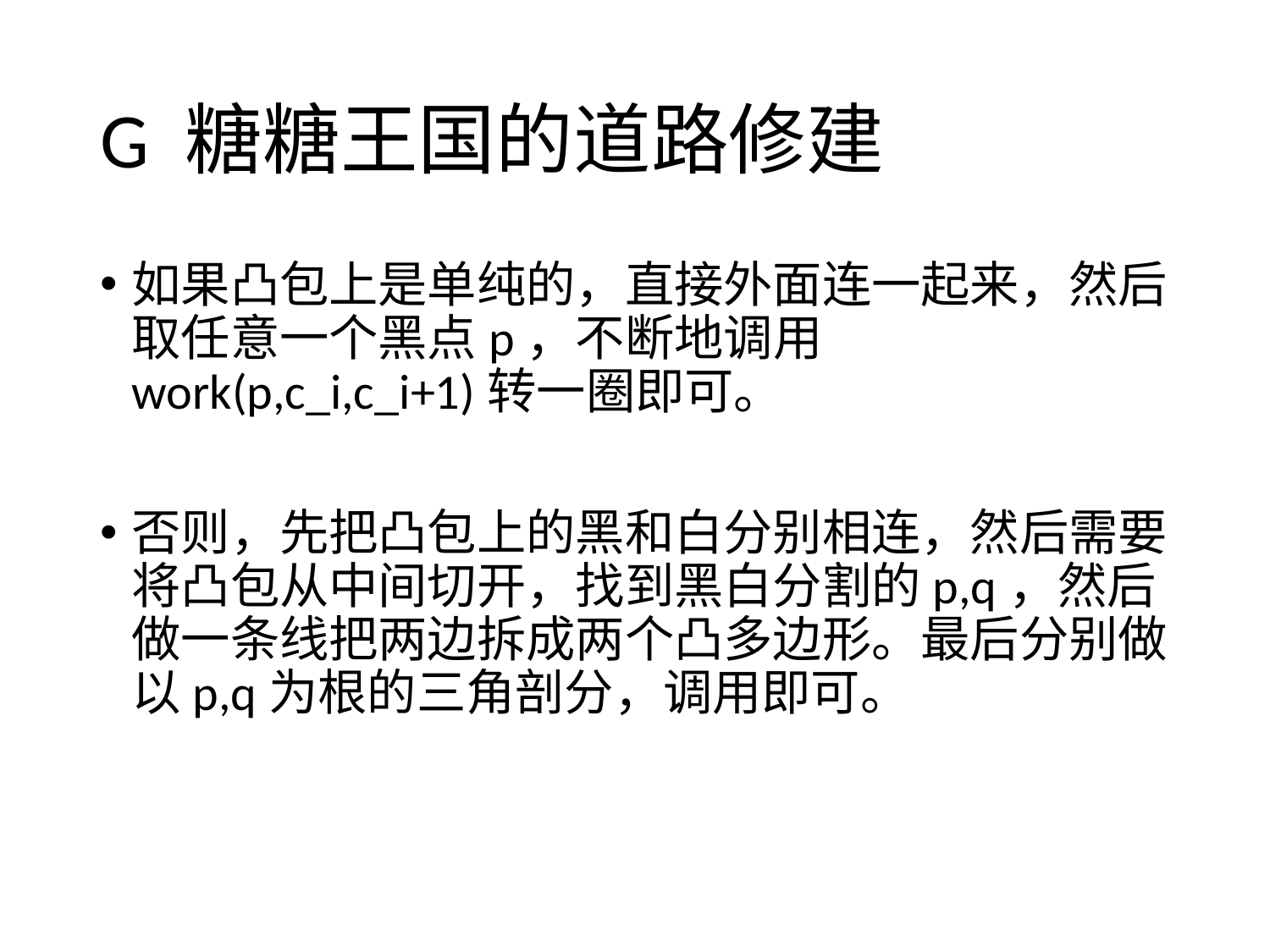

# G 糖糖王国的道路修建
如果凸包上是单纯的，直接外面连一起来，然后取任意一个黑点p，不断地调用work(p,c_i,c_i+1)转一圈即可。

否则，先把凸包上的黑和白分别相连，然后需要将凸包从中间切开，找到黑白分割的p,q，然后做一条线把两边拆成两个凸多边形。最后分别做以p,q为根的三角剖分，调用即可。